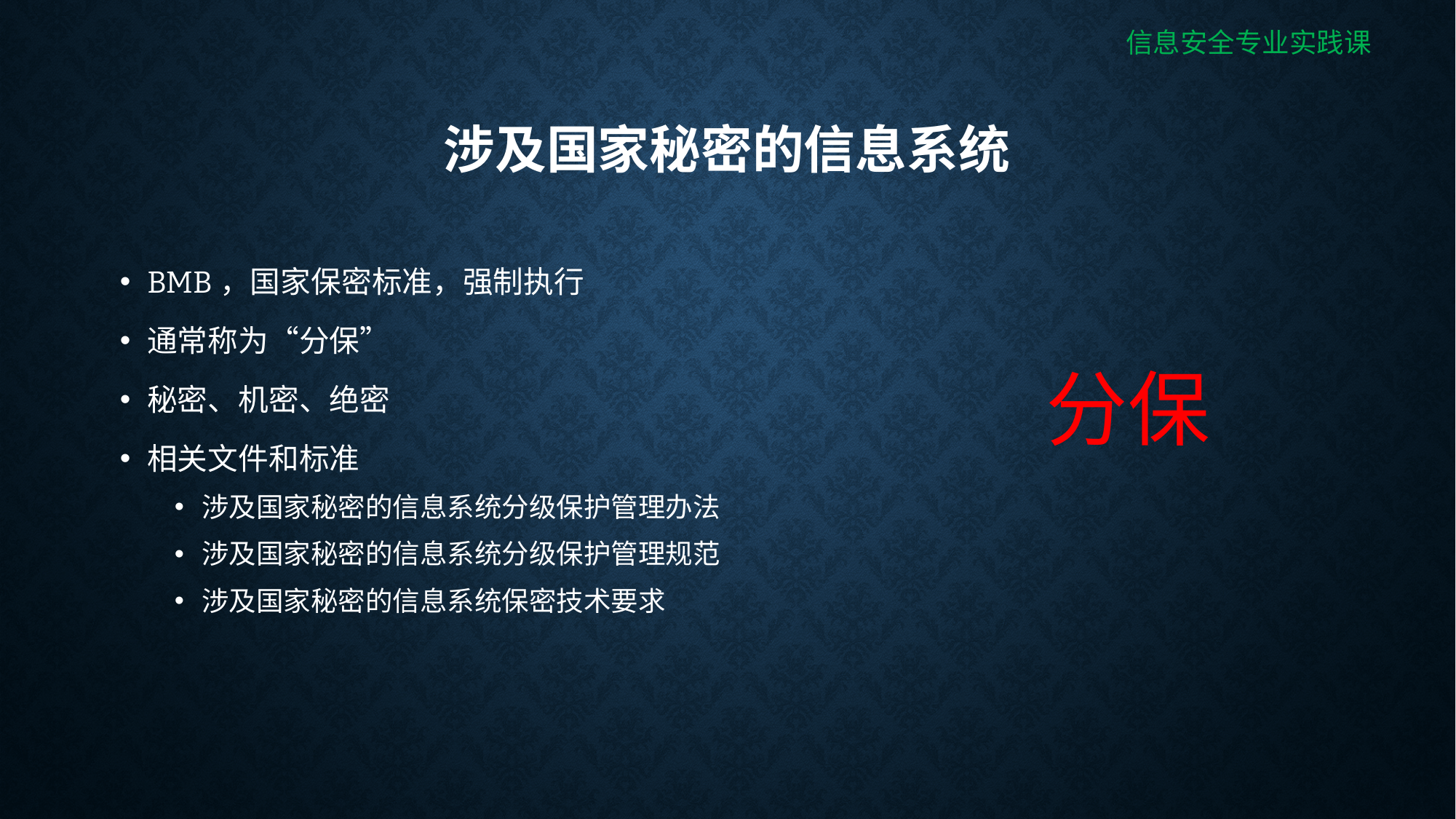

# 涉及国家秘密的信息系统
BMB，国家保密标准，强制执行
通常称为“分保”
秘密、机密、绝密
相关文件和标准
涉及国家秘密的信息系统分级保护管理办法
涉及国家秘密的信息系统分级保护管理规范
涉及国家秘密的信息系统保密技术要求
分保